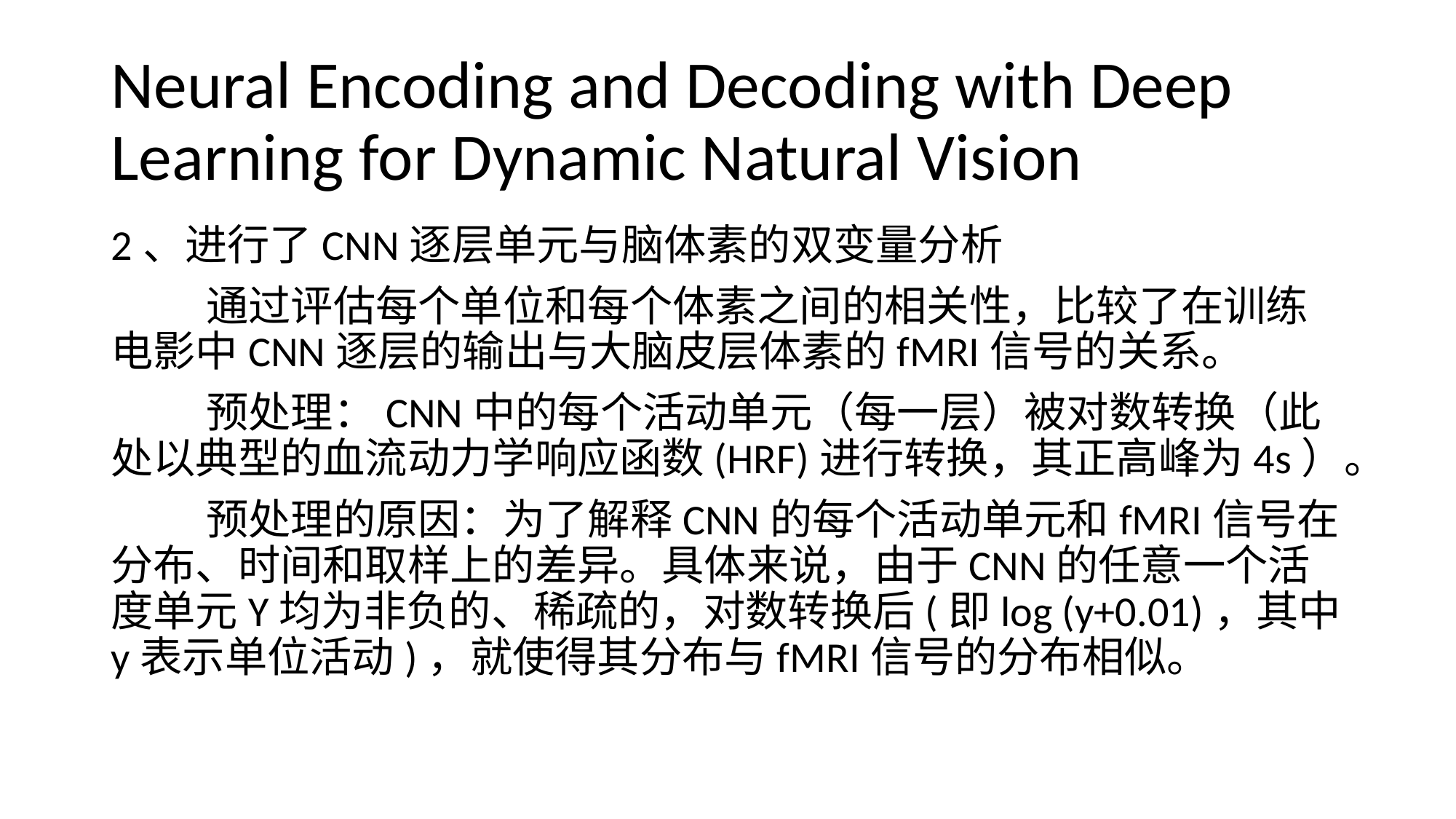

# Neural Encoding and Decoding with Deep Learning for Dynamic Natural Vision
2、进行了CNN逐层单元与脑体素的双变量分析
         通过评估每个单位和每个体素之间的相关性，比较了在训练电影中CNN逐层的输出与大脑皮层体素的fMRI信号的关系。
         预处理：CNN中的每个活动单元（每一层）被对数转换（此处以典型的血流动力学响应函数(HRF)进行转换，其正高峰为4s）。
         预处理的原因：为了解释CNN的每个活动单元和fMRI信号在分布、时间和取样上的差异。具体来说，由于CNN的任意一个活度单元Y均为非负的、稀疏的，对数转换后(即log (y+0.01)，其中y表示单位活动)，就使得其分布与fMRI信号的分布相似。